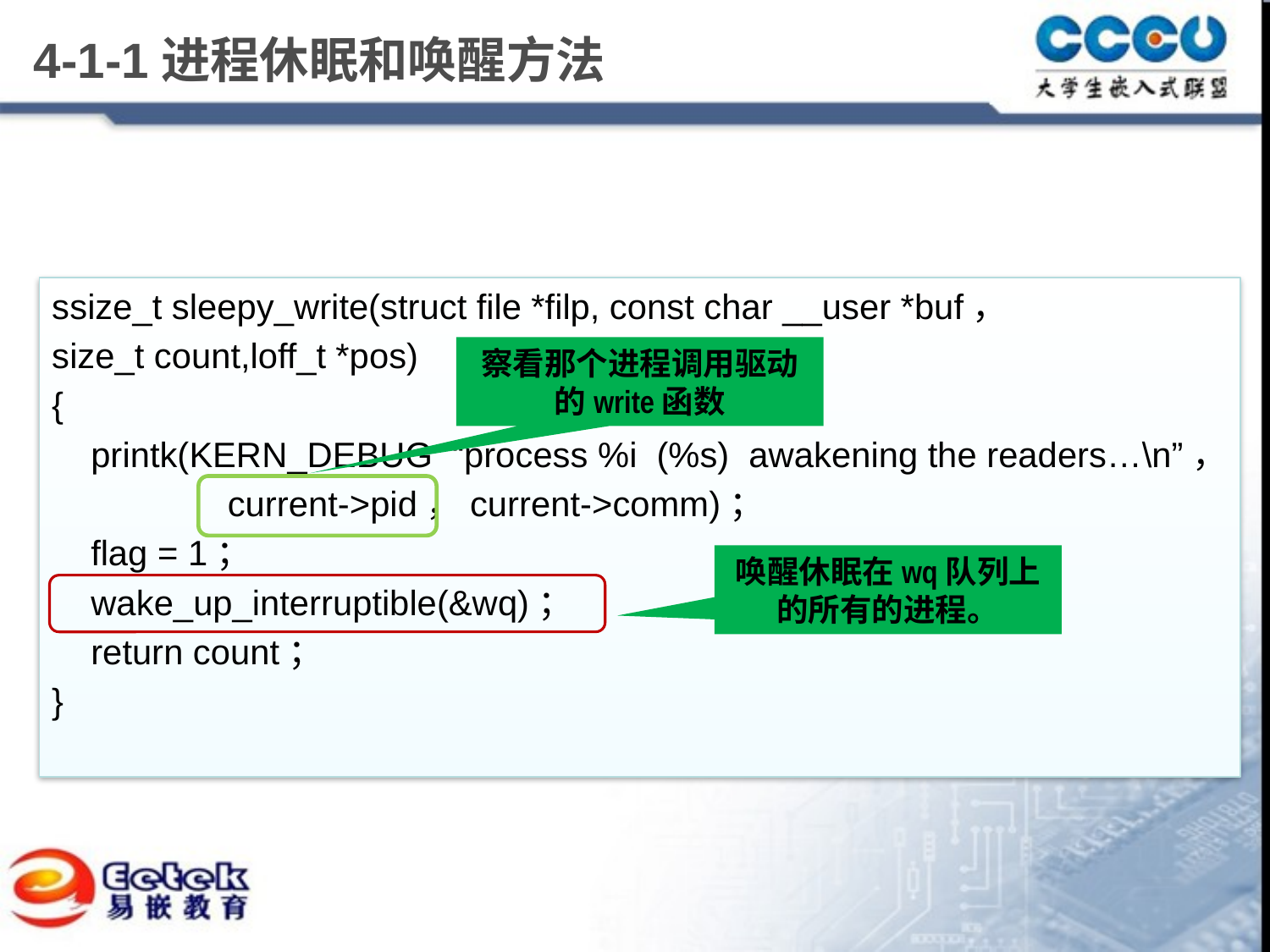

# 4-1-1进程休眠和唤醒方法
ssize_t sleepy_write(struct file *filp, const char __user *buf，
size_t count,loff_t *pos)
{
    printk(KERN_DEBUG  “process %i  (%s)  awakening the readers…\n”，
    	     current->pid，current->comm)；
    flag = 1；
    wake_up_interruptible(&wq)；
    return count；
}

察看那个进程调用驱动的write函数

唤醒休眠在wq队列上的所有的进程。